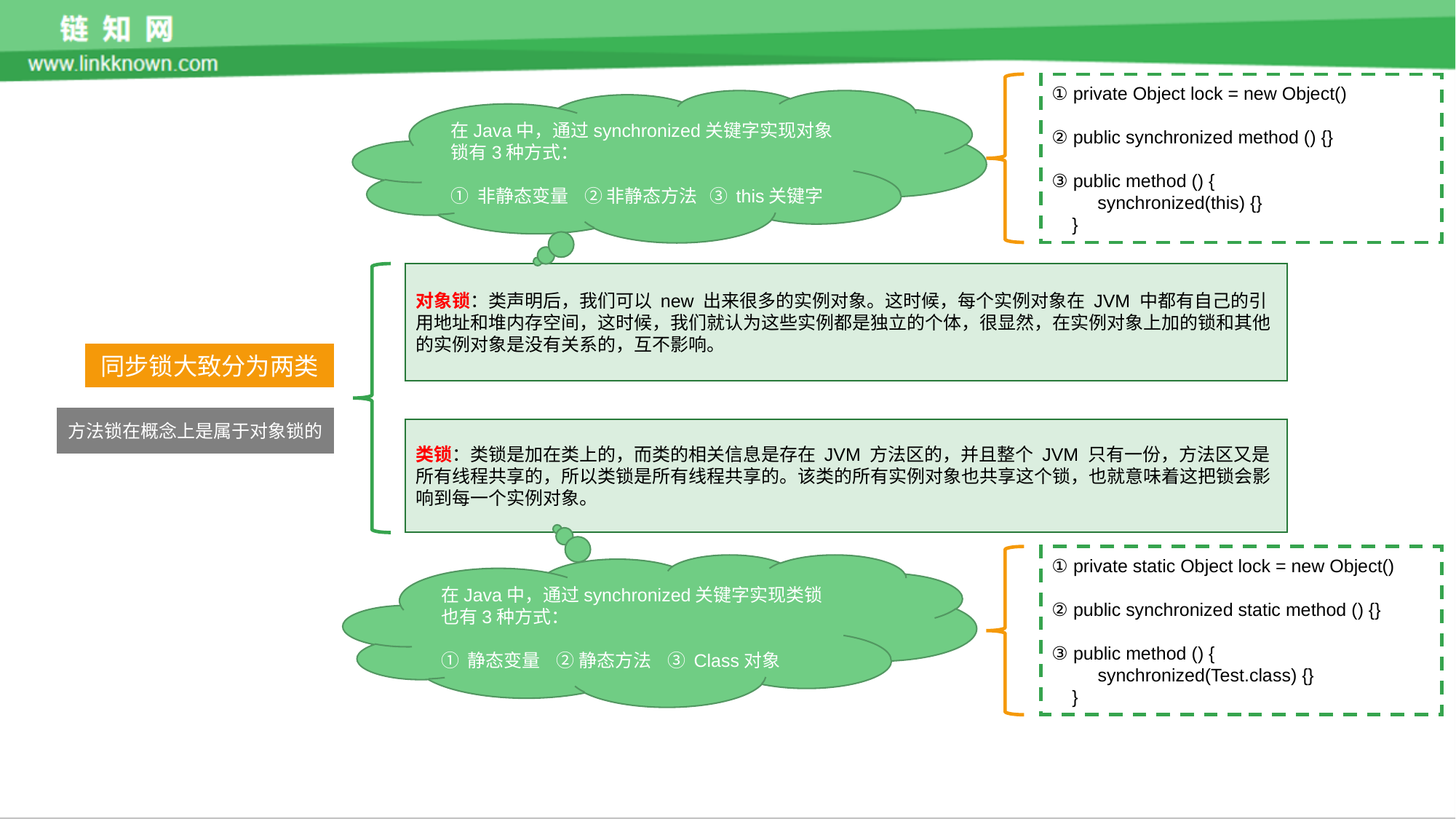

① private Object lock = new Object()

② public synchronized method () {}

③ public method () {
         synchronized(this) {}
    }
在Java中，通过synchronized关键字实现对象锁有3种方式：

① 非静态变量    ② 非静态方法   ③ this关键字

对象锁：类声明后，我们可以 new 出来很多的实例对象。这时候，每个实例对象在 JVM 中都有自己的引用地址和堆内存空间，这时候，我们就认为这些实例都是独立的个体，很显然，在实例对象上加的锁和其他的实例对象是没有关系的，互不影响。
同步锁大致分为两类
方法锁在概念上是属于对象锁的
类锁：类锁是加在类上的，而类的相关信息是存在 JVM 方法区的，并且整个 JVM 只有一份，方法区又是所有线程共享的，所以类锁是所有线程共享的。该类的所有实例对象也共享这个锁，也就意味着这把锁会影响到每一个实例对象。

① private static Object lock = new Object()

② public synchronized static method () {}

③ public method () {
         synchronized(Test.class) {}
    }
在Java中，通过synchronized关键字实现类锁也有3种方式：

① 静态变量    ② 静态方法    ③ Class对象